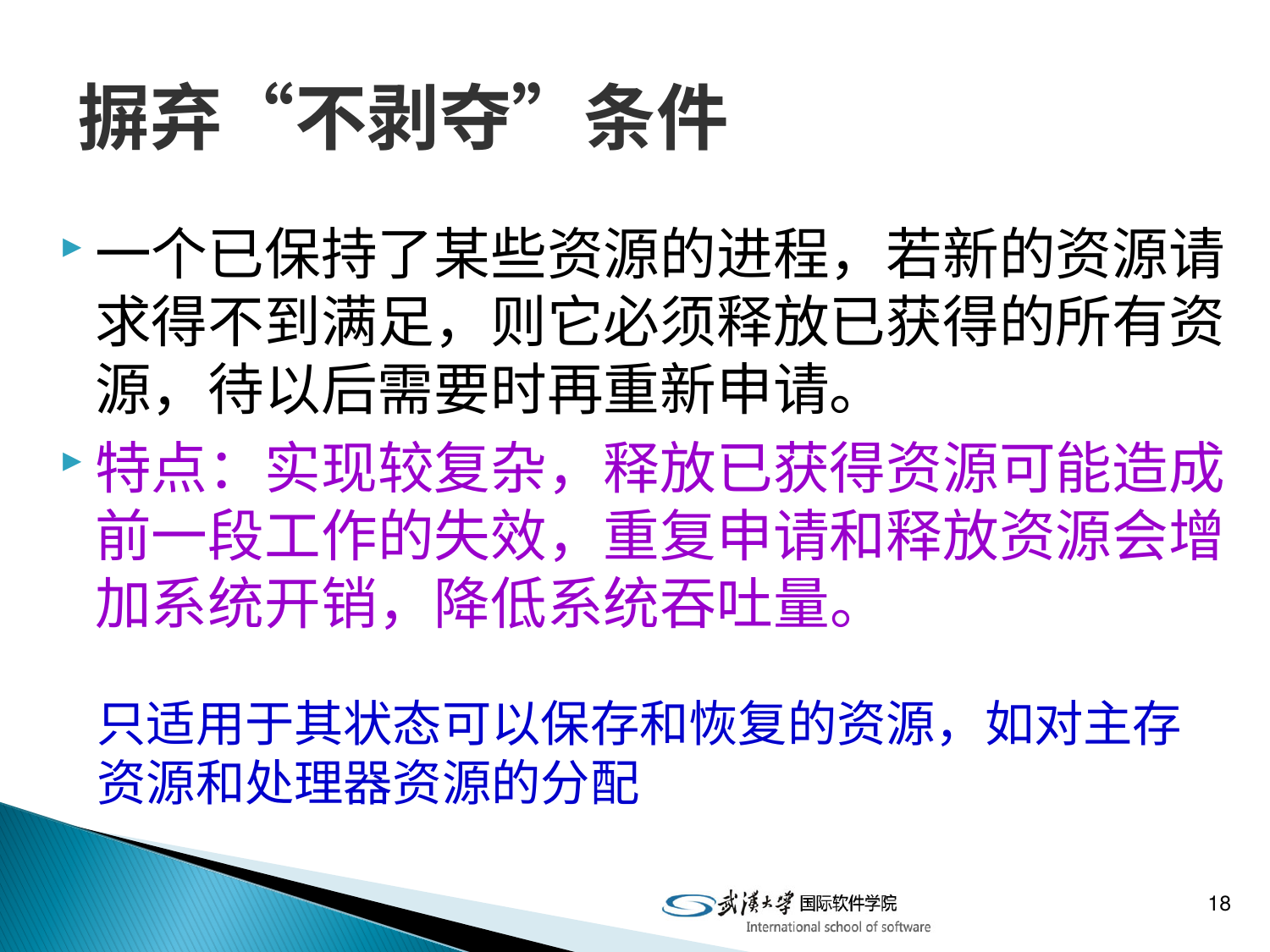

# 摒弃“不剥夺”条件
一个已保持了某些资源的进程，若新的资源请求得不到满足，则它必须释放已获得的所有资源，待以后需要时再重新申请。
特点：实现较复杂，释放已获得资源可能造成前一段工作的失效，重复申请和释放资源会增加系统开销，降低系统吞吐量。
只适用于其状态可以保存和恢复的资源，如对主存资源和处理器资源的分配